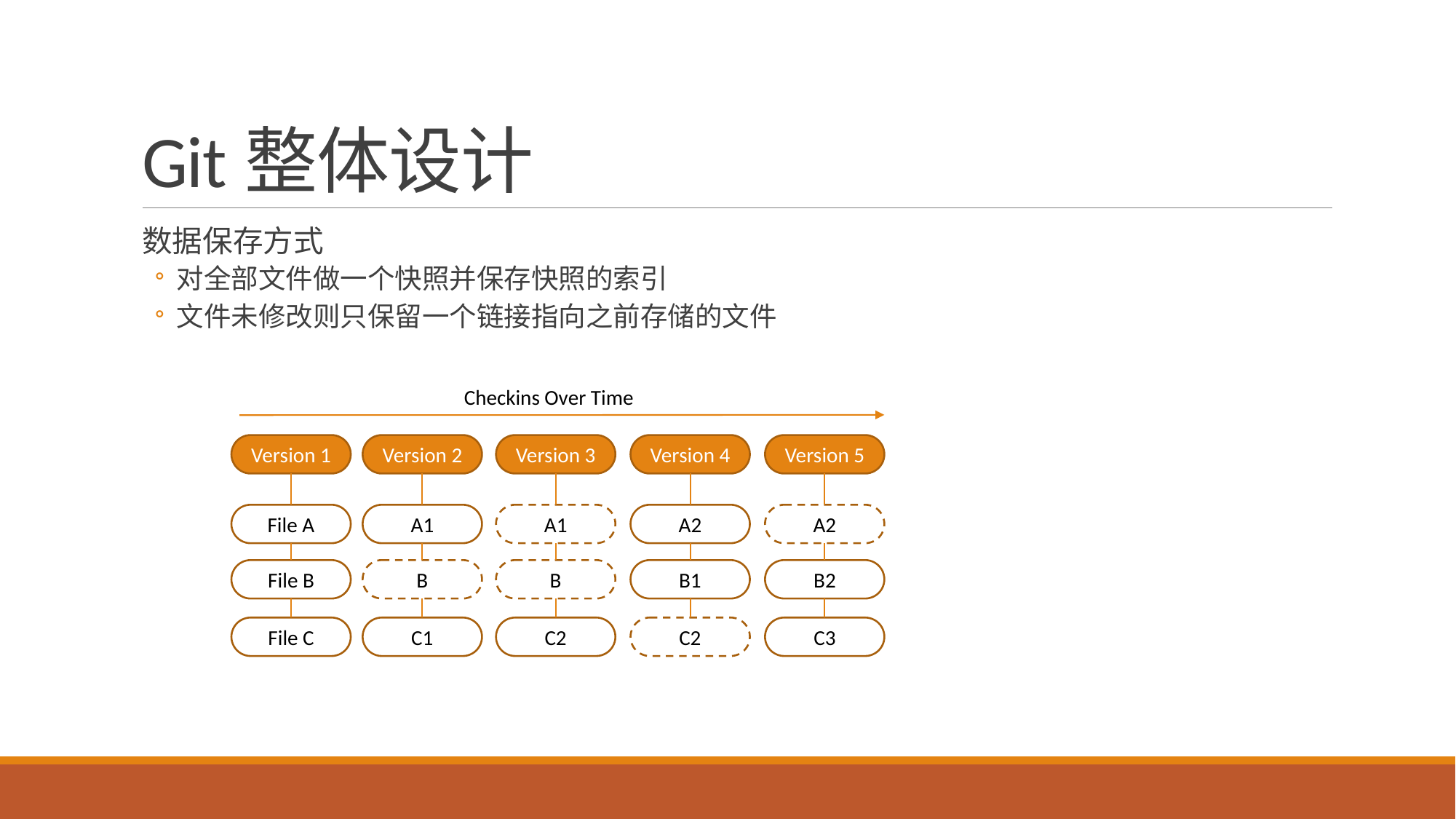

# Git整体设计
数据保存方式
对全部文件做一个快照并保存快照的索引
文件未修改则只保留一个链接指向之前存储的文件
Checkins Over Time
Version 1
Version 2
Version 3
Version 4
Version 5
File A
A1
A1
A2
A2
File B
B
B
B1
B2
File C
C1
C2
C2
C3